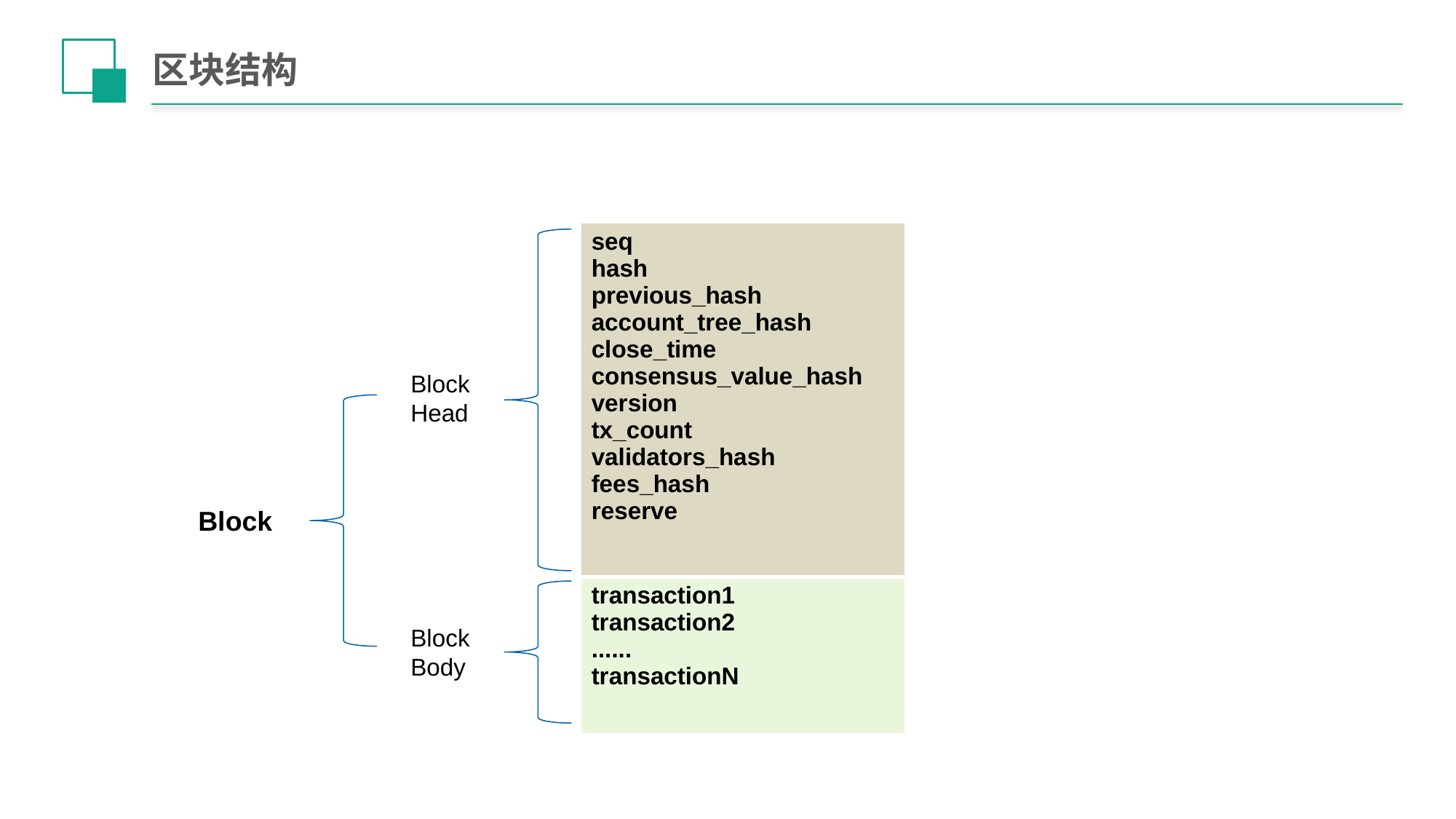

# 区块结构
| seq hash previous\_hash account\_tree\_hash close\_time consensus\_value\_hash version tx\_count validators\_hash fees\_hash reserve |
| --- |
| transaction1 transaction2 ...... transactionN |

Block
Head

Block

Block
Body